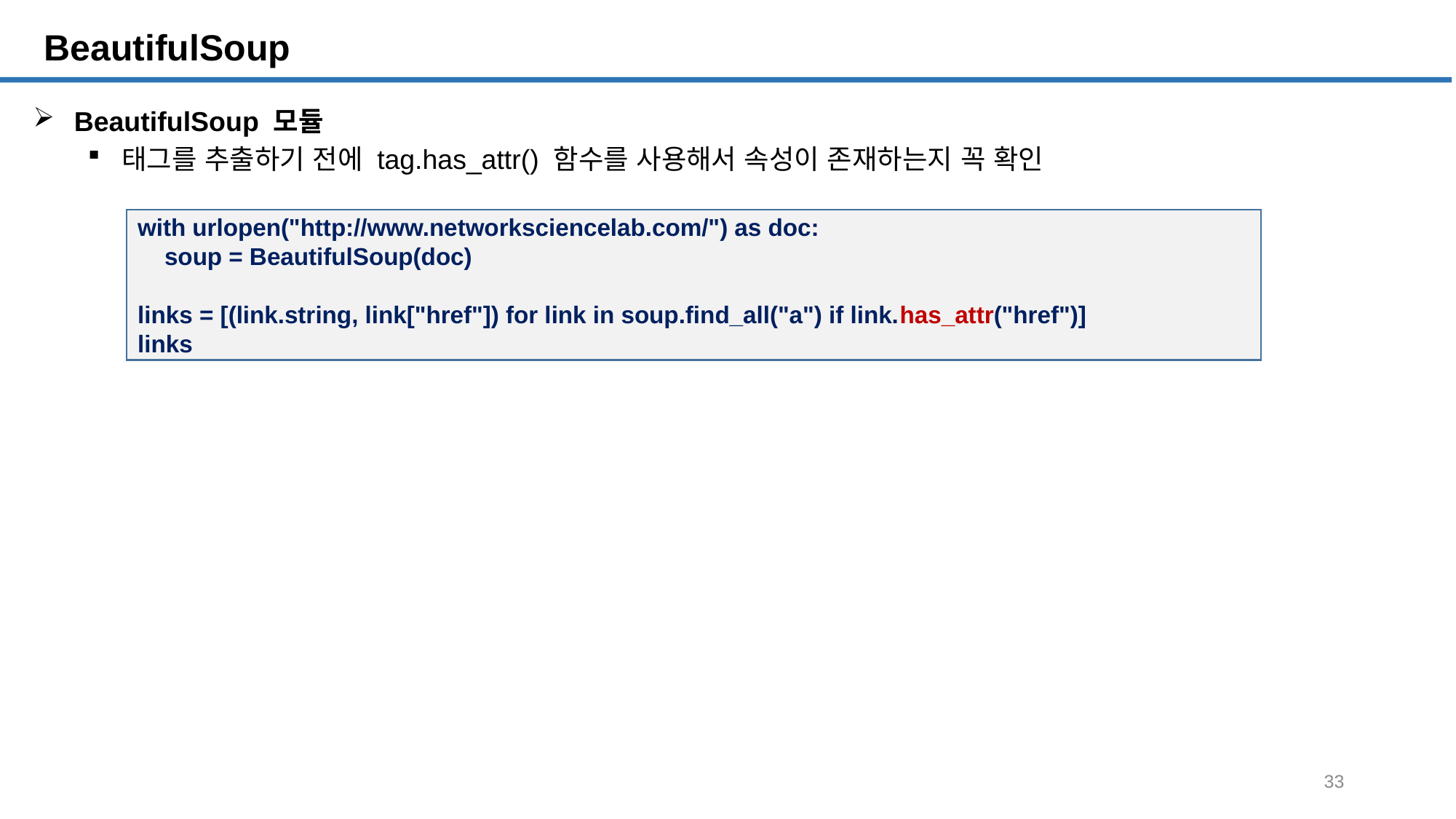

SQL 튜닝 개요
# BeautifulSoup

BeautifulSoup 모듈
태그를 추출하기 전에 tag.has_attr() 함수를 사용해서 속성이 존재하는지 꼭 확인
with urlopen("http://www.networksciencelab.com/") as doc:
    soup = BeautifulSoup(doc)

links = [(link.string, link["href"]) for link in soup.find_all("a") if link.has_attr("href")]
links
33